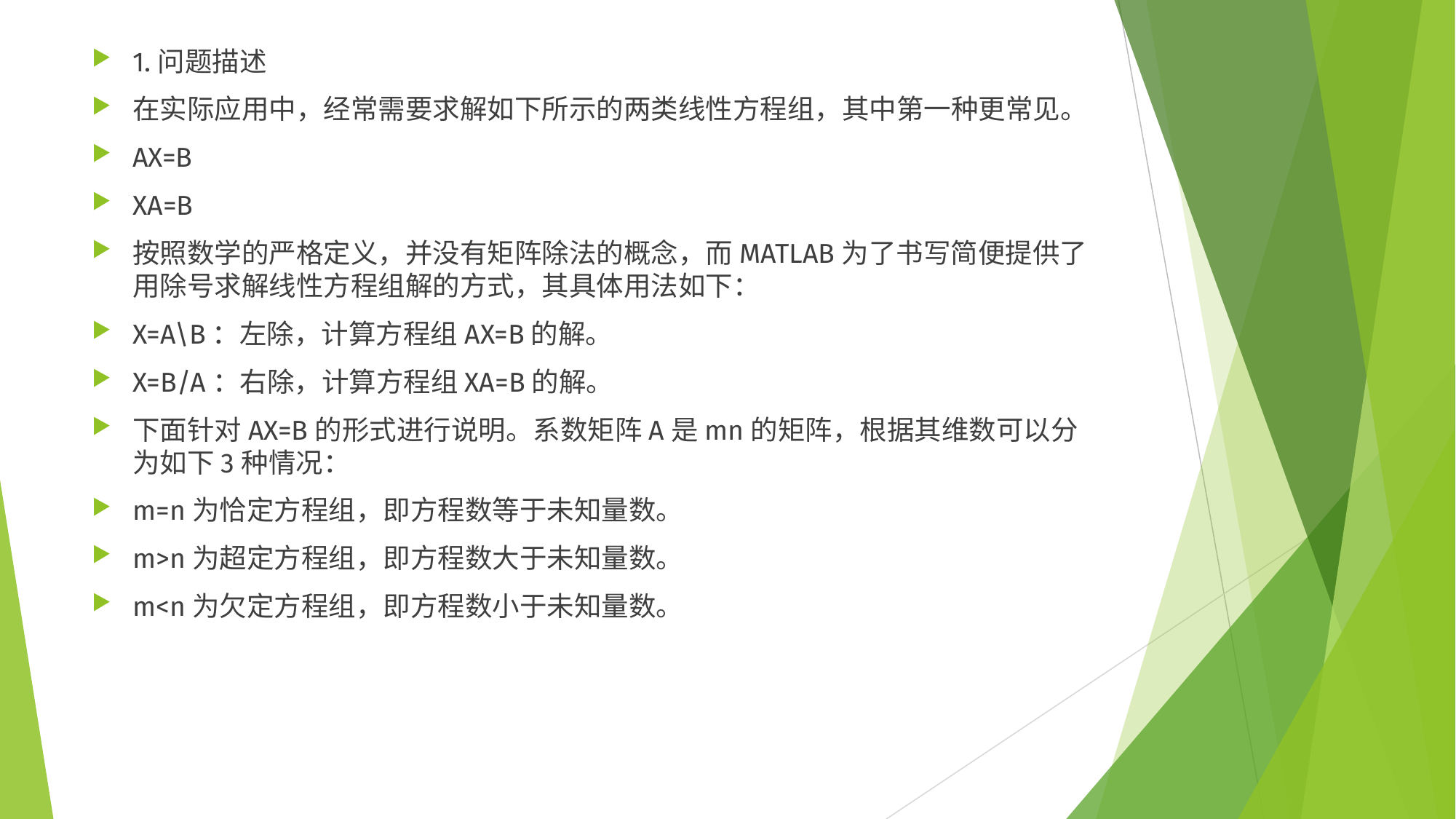

1.问题描述
在实际应用中，经常需要求解如下所示的两类线性方程组，其中第一种更常见。
AX=B
XA=B
按照数学的严格定义，并没有矩阵除法的概念，而MATLAB为了书写简便提供了用除号求解线性方程组解的方式，其具体用法如下：
X=A\B：左除，计算方程组AX=B的解。
X=B/A：右除，计算方程组XA=B的解。
下面针对AX=B的形式进行说明。系数矩阵A是mn的矩阵，根据其维数可以分为如下3种情况：
m=n为恰定方程组，即方程数等于未知量数。
m>n为超定方程组，即方程数大于未知量数。
m<n为欠定方程组，即方程数小于未知量数。